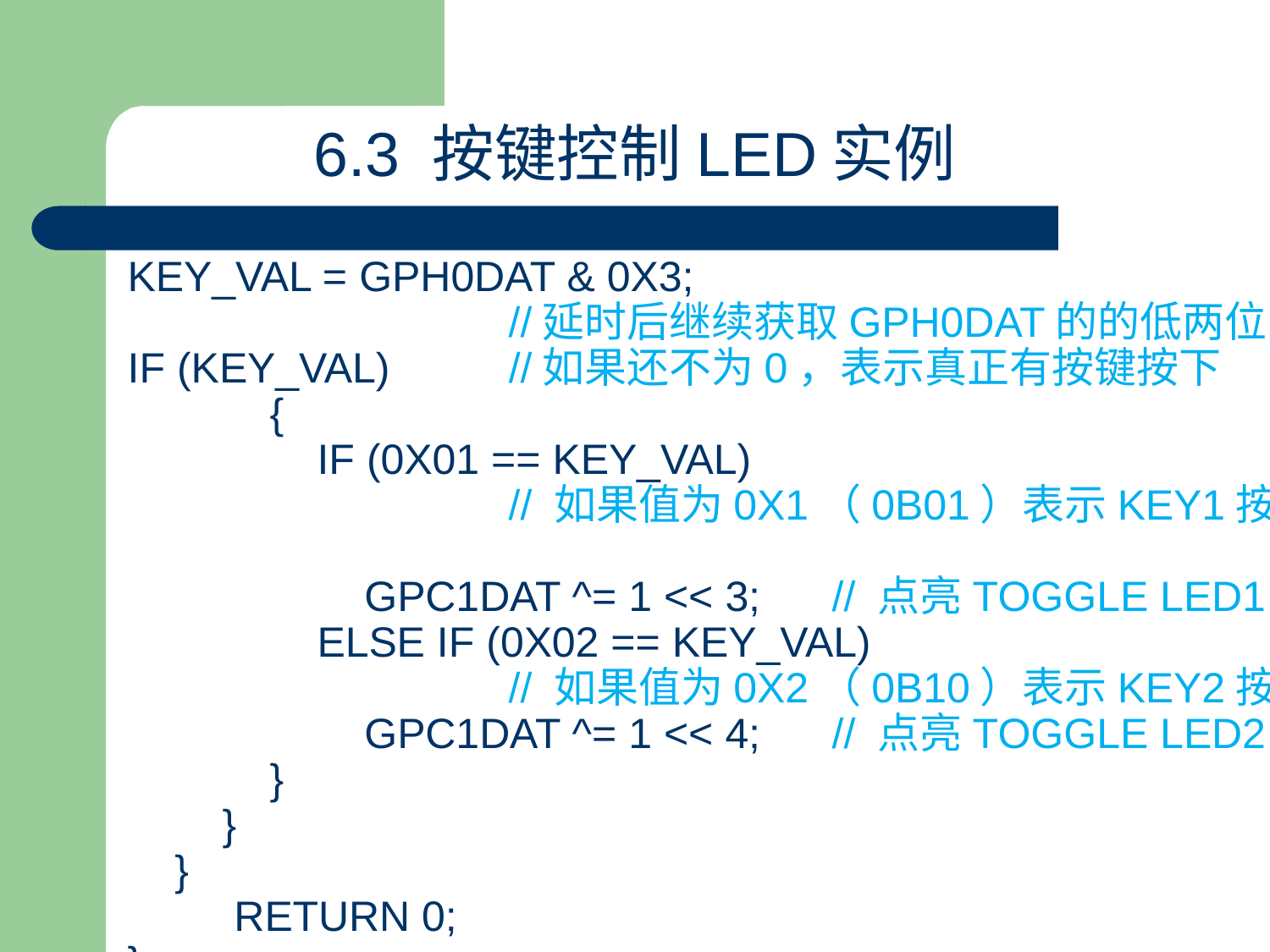

6.3 按键控制LED实例
key_val = GPH0DAT & 0x3;
			//延时后继续获取GPH0DAT的的低两位
if (key_val)          //如果还不为0，表示真正有按键按下
            {
                if (0x01 == key_val)
			// 如果值为0x1（0b01）表示key1按下
                    GPC1DAT ^= 1 << 3;      // 点亮toggle LED1
                else if (0x02 == key_val)
			// 如果值为0x2（0b10）表示key2按下
                    GPC1DAT ^= 1 << 4;      // 点亮toggle LED2
            }
        }
    }
         return 0;
}